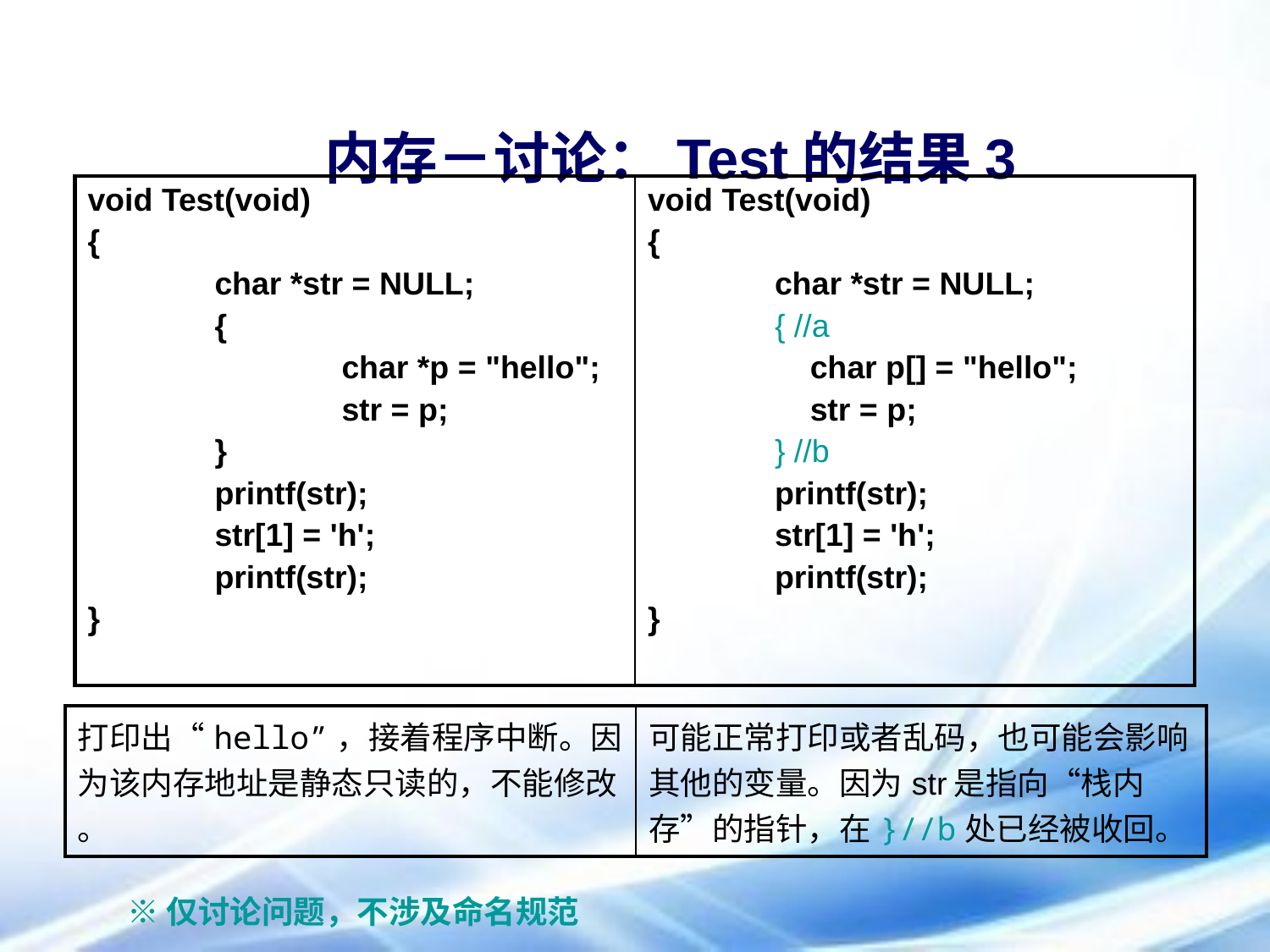

# 内存－讨论：Test的结果3
| void Test(void) { char \*str = NULL; { char \*p = "hello"; str = p; } printf(str); str[1] = 'h'; printf(str); } | void Test(void) { char \*str = NULL; { //a char p[] = "hello"; str = p; } //b printf(str); str[1] = 'h'; printf(str); } |
| --- | --- |
| 打印出“hello”，接着程序中断。因为该内存地址是静态只读的，不能修改 。 | 可能正常打印或者乱码，也可能会影响其他的变量。因为str是指向“栈内存”的指针，在}//b处已经被收回。 |
| --- | --- |
※仅讨论问题，不涉及命名规范